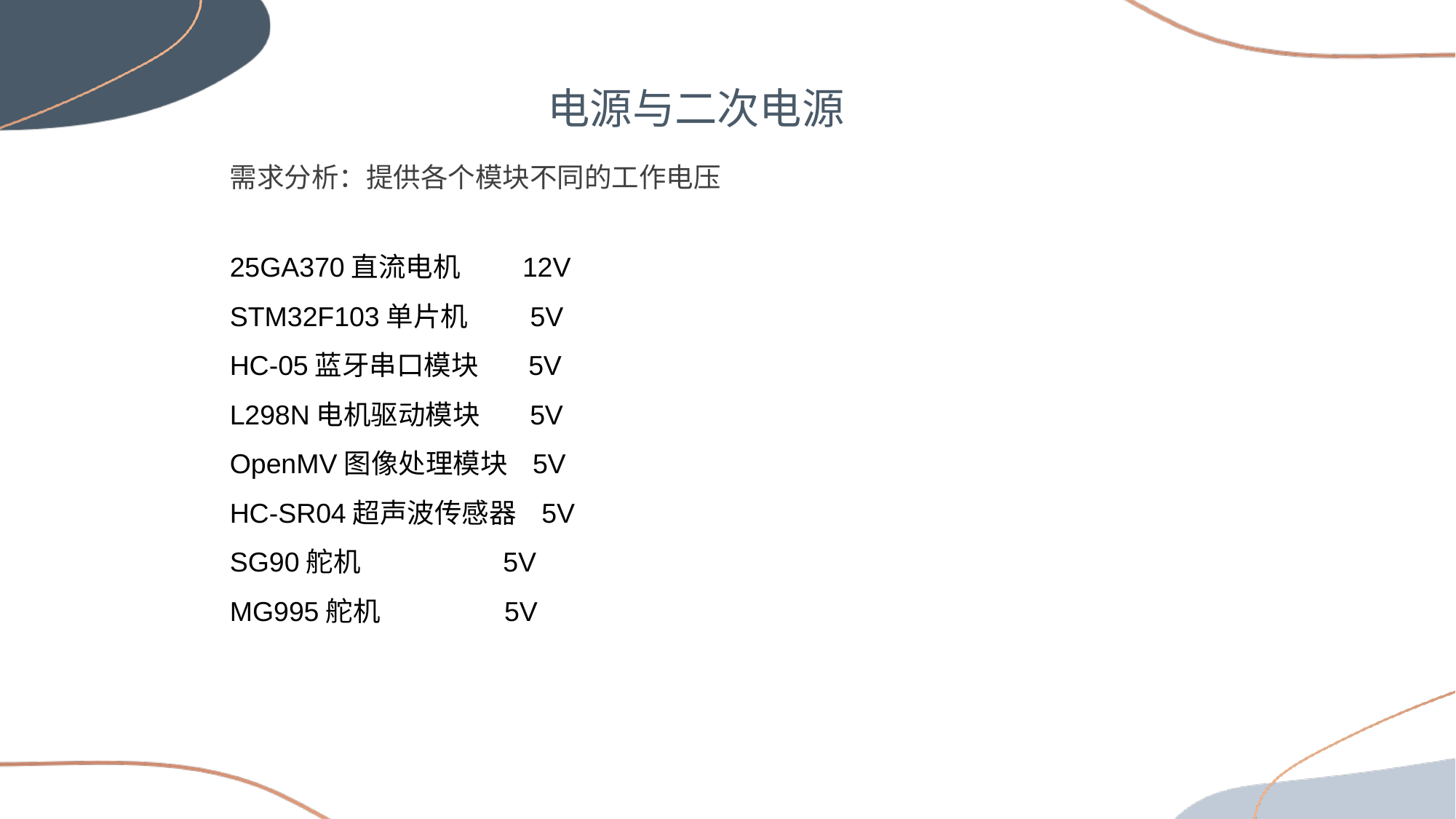

电源与二次电源
需求分析：提供各个模块不同的工作电压
25GA370直流电机         12V
STM32F103单片机         5V
HC-05蓝牙串口模块       5V
L298N电机驱动模块       5V
OpenMV图像处理模块   5V
HC-SR04超声波传感器   5V
SG90舵机                      5V
MG995舵机                   5V